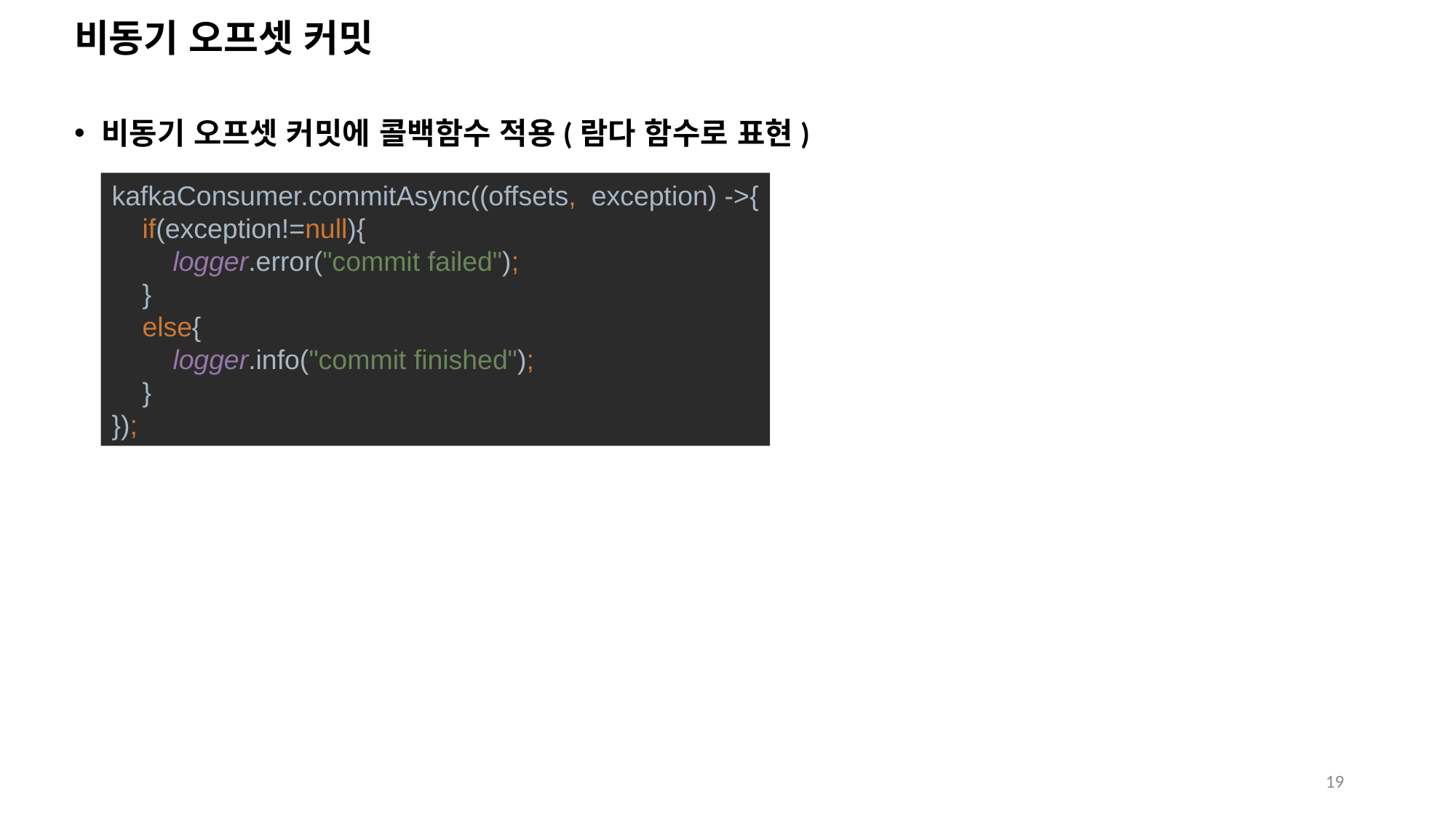

# 비동기 오프셋 커밋
비동기 오프셋 커밋에 콜백함수 적용(람다 함수로 표현)

kafkaConsumer.commitAsync((offsets,  exception) ->{
    if(exception!=null){
        logger.error("commit failed");
    }
    else{
        logger.info("commit finished");
    }
});
19